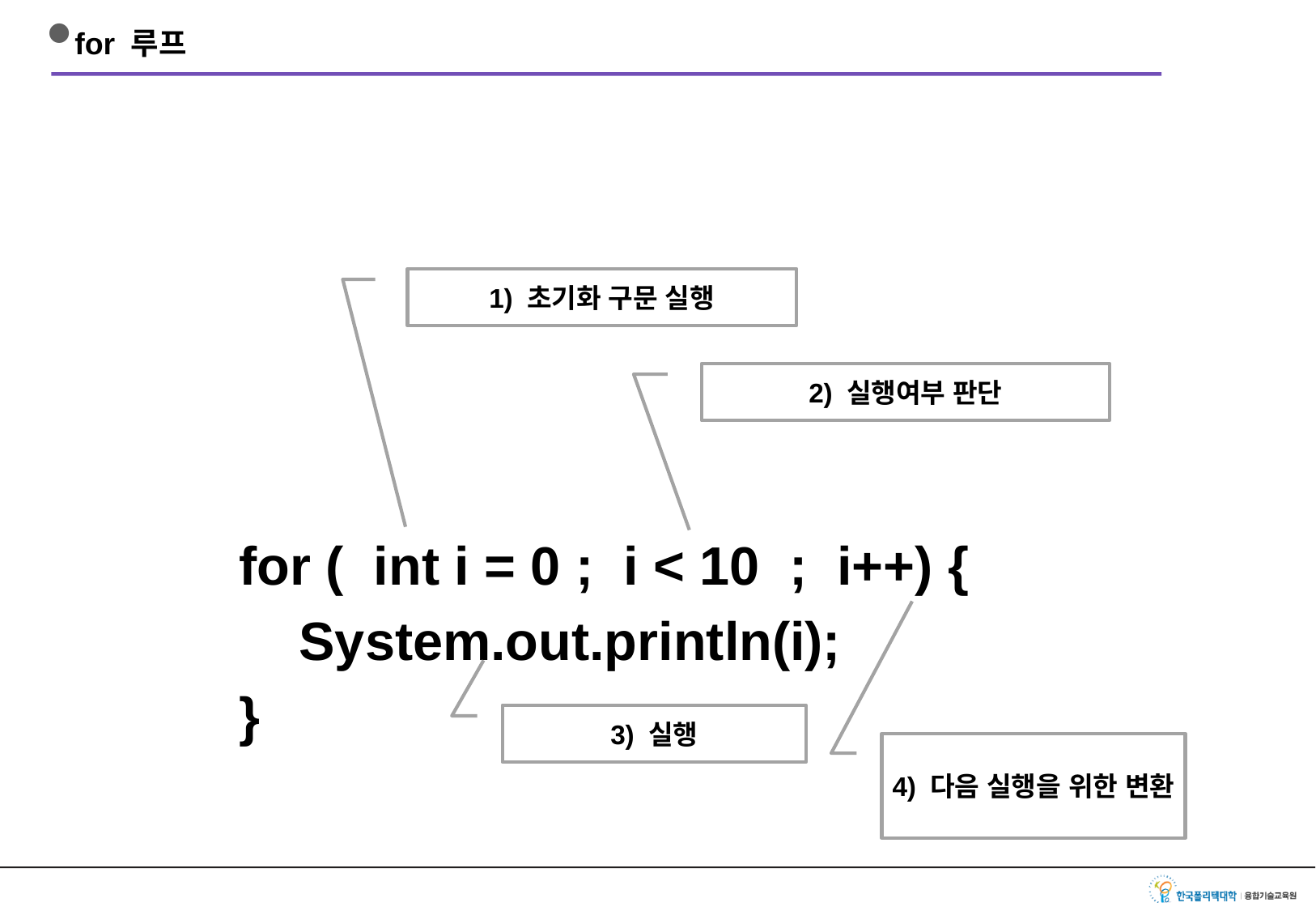

# for 루프
주로 지정된 수만큼 반복되는 경우에 사용

1) 초기화 구문 실행
2) 실행여부 판단
for (  int i = 0 ;  i < 10  ;  i++) {
    System.out.println(i);
}
3) 실행
4) 다음 실행을 위한 변환